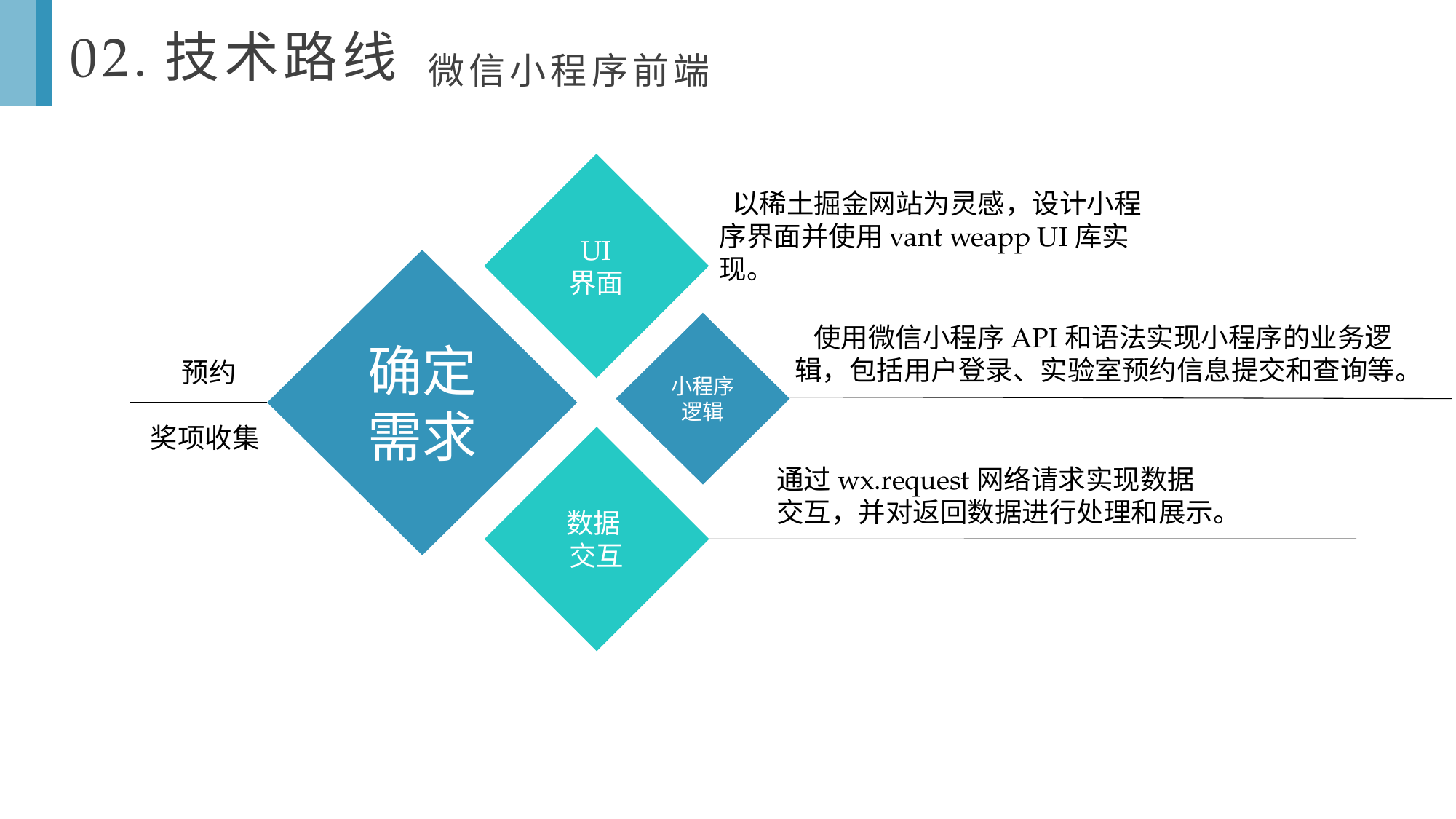

02.技术路线
微信小程序前端
UI
界面
 以稀土掘金网站为灵感，设计小程序界面并使用vant weapp UI库实现。
确定需求
小程序逻辑
  使用微信小程序API和语法实现小程序的业务逻辑，包括用户登录、实验室预约信息提交和查询等。
5-10年
    预约

奖项收集
数据  交互
通过wx.request网络请求实现数据交互，并对返回数据进行处理和展示。